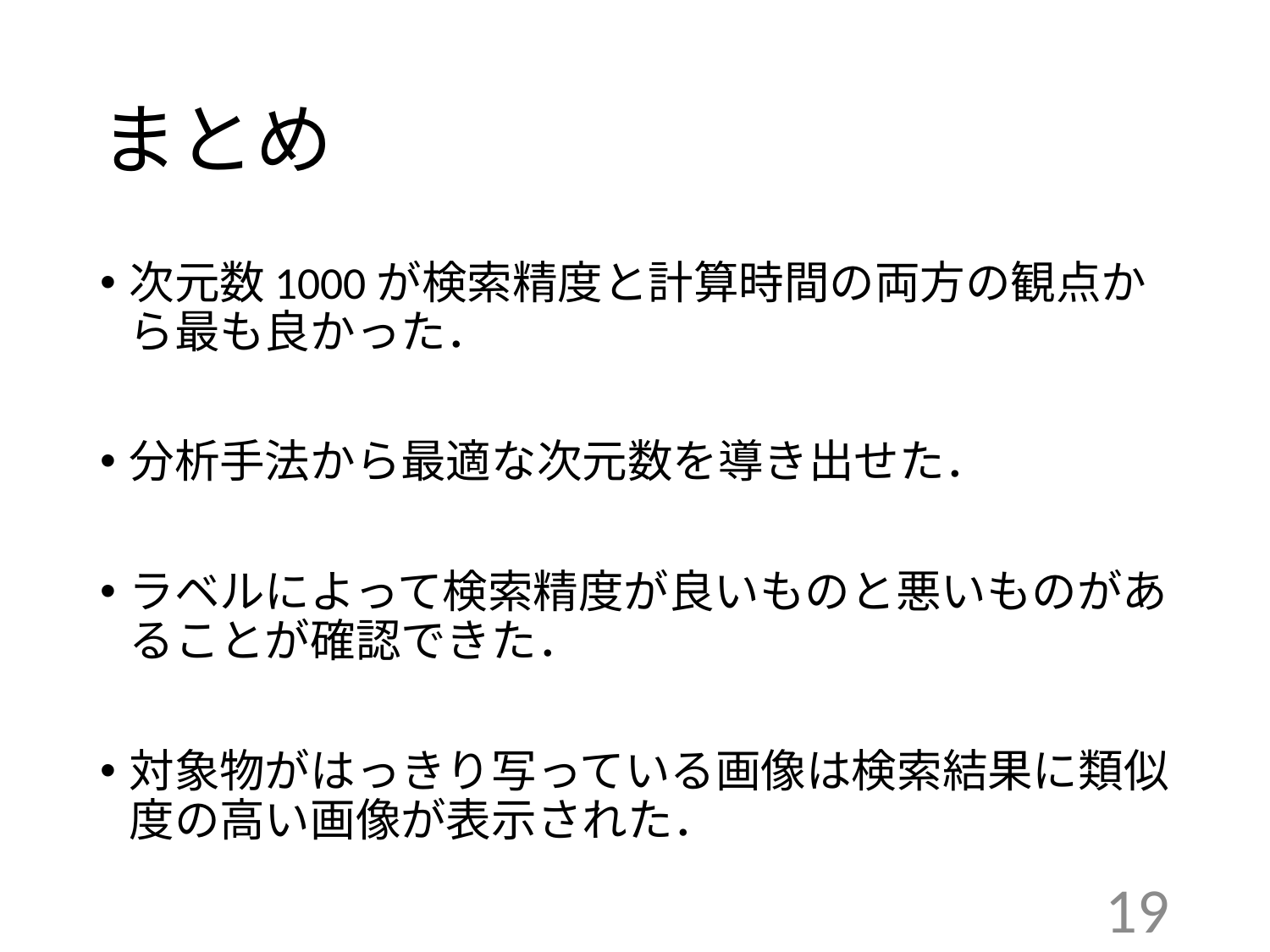

# まとめ
次元数1000が検索精度と計算時間の両方の観点から最も良かった．

分析手法から最適な次元数を導き出せた．

ラベルによって検索精度が良いものと悪いものがあることが確認できた．

対象物がはっきり写っている画像は検索結果に類似度の高い画像が表示された．

19